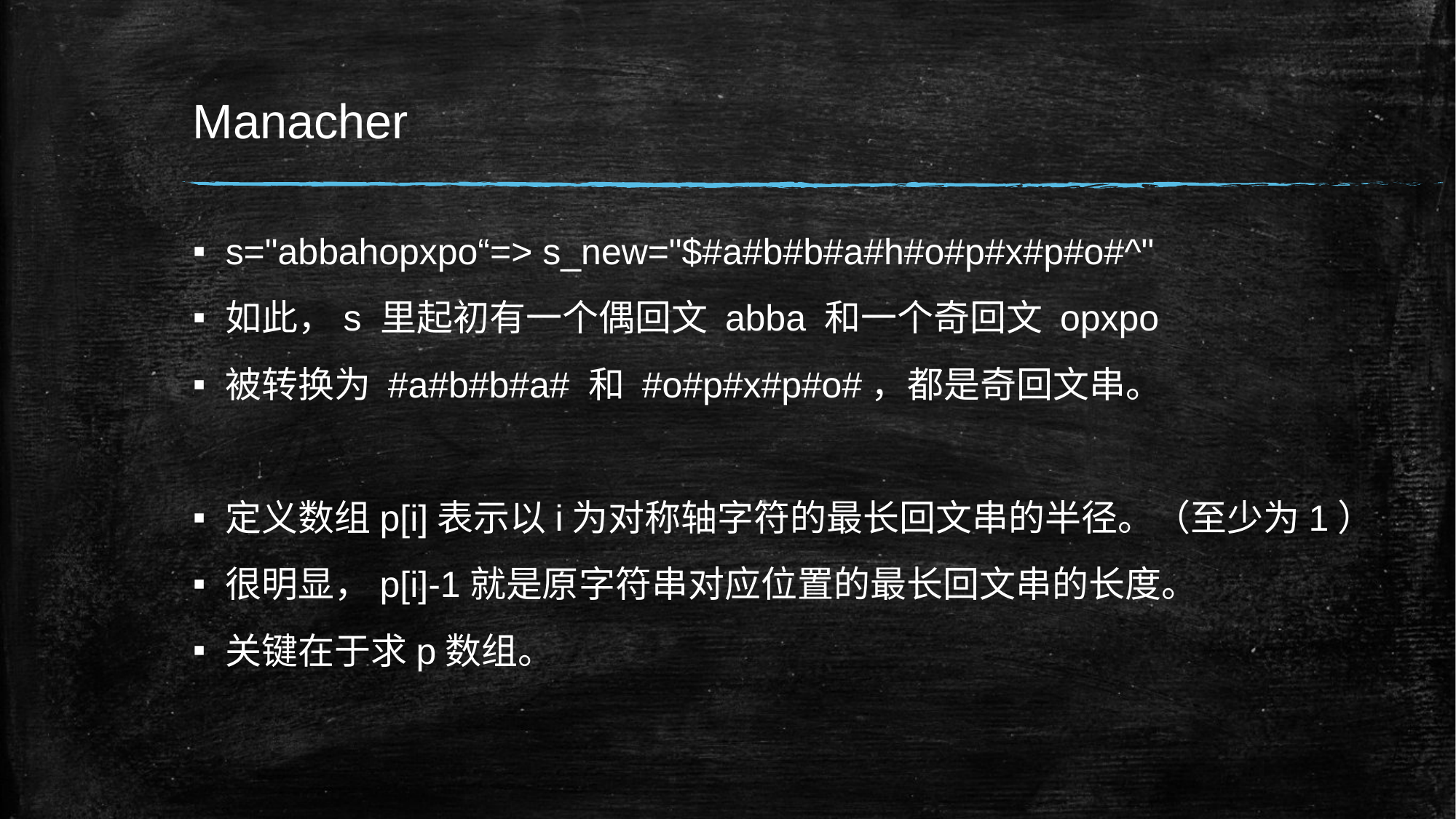

# Manacher
s="abbahopxpo“=> s_new="$#a#b#b#a#h#o#p#x#p#o#^"
如此，s 里起初有一个偶回文 abba 和一个奇回文 opxpo
被转换为 #a#b#b#a# 和 #o#p#x#p#o#，都是奇回文串。

定义数组p[i]表示以i为对称轴字符的最长回文串的半径。（至少为1）
很明显，p[i]-1就是原字符串对应位置的最长回文串的长度。
关键在于求p数组。